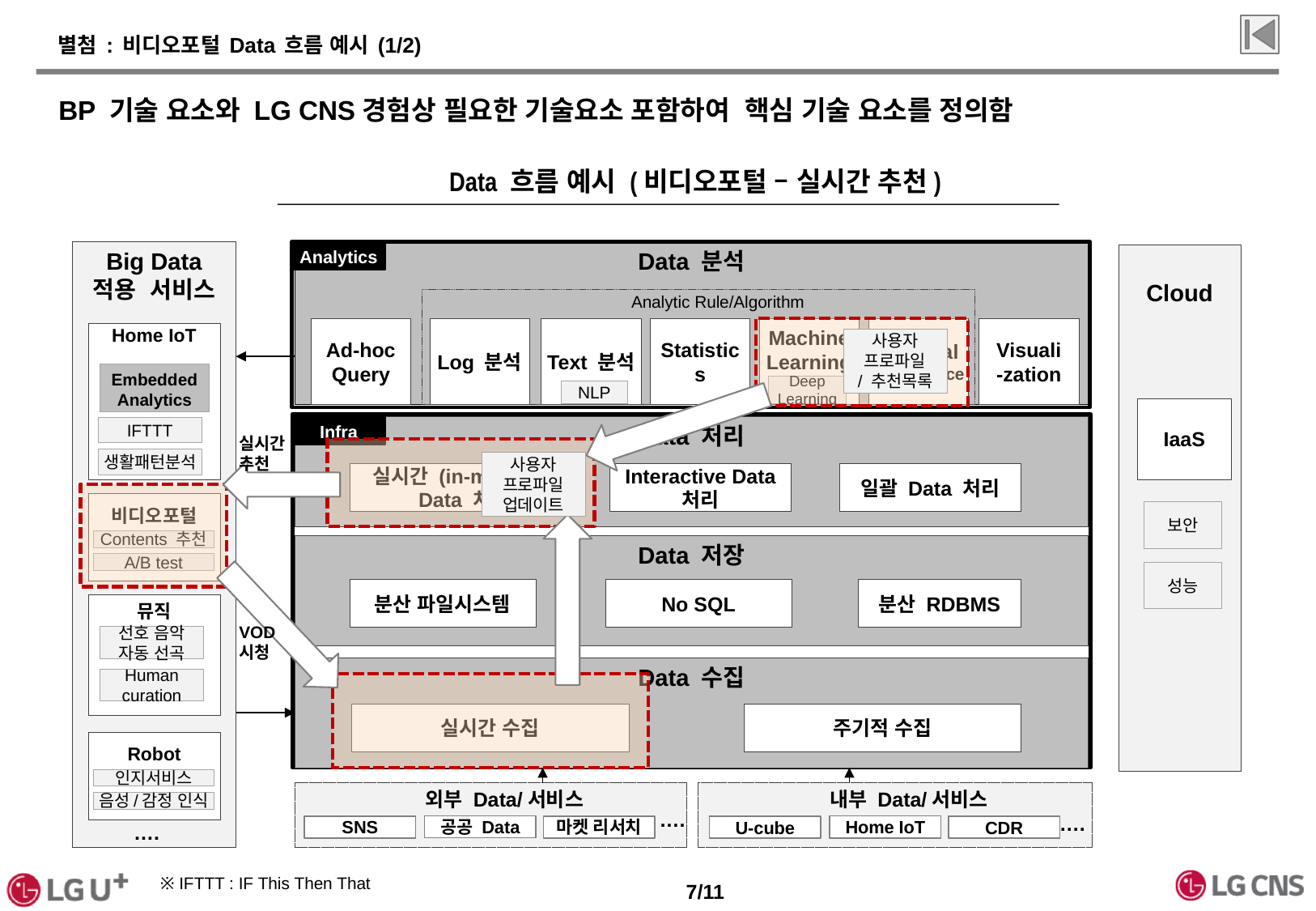

# 별첨 : 비디오포털 Data 흐름 예시 (1/2)
BP 기술 요소와 LG CNS경험상 필요한 기술요소 포함하여  핵심 기술 요소를 정의함
Data 흐름 예시 (비디오포털 – 실시간 추천)

Analytics
Big Data
적용  서비스

Data 분석
           Cloud

VOD 시청하면
(배치로 생성해 둔) 사용자 프로파일과 추천목록을 참조하여
실시간으로 사용자 프로파일을 업데이트 하여
실시간 추천 결과를 보내준다.

Analytic Rule/Algorithm

Log 분석
Text 분석
Statistics
Machine
Learning

Artificial
Intelligence
Visuali
-zation
Ad-hoc
Query

Home IoT

사용자 프로파일
/ 추천목록
Embedded
Analytics
Deep Learning
NLP
IaaS

Infra
Data 처리
IFTTT
실시간
추천

생활패턴분석
사용자 프로파일 업데이트

실시간 (in-memory) Data 처리
Interactive Data 처리
일괄 Data 처리

비디오포털

보안
Contents 추천
Data 저장
A/B test
성능

분산 파일시스템
No SQL
분산 RDBMS
뮤직

VOD
시청
선호 음악 자동 선곡
Data 수집
Human curation

실시간 수집
주기적 수집
Robot

인지서비스
    외부 Data/서비스
    내부 Data/서비스
음성/감정 인식
….
….
….
공공 Data
Home IoT
마켓 리서치
SNS
CDR
U-cube
※ IFTTT : IF This Then That
7/11